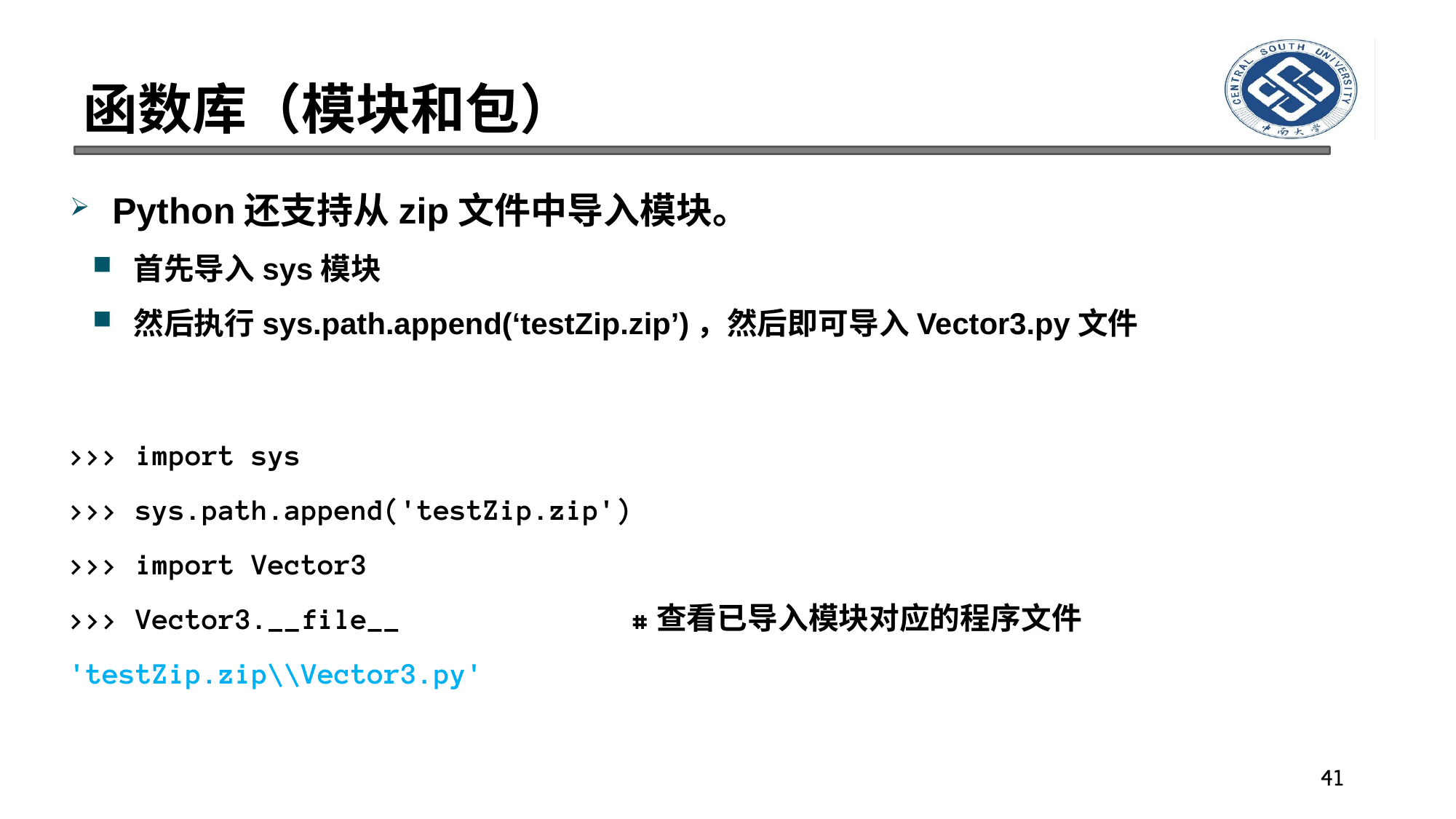

# 函数库（模块和包）
Python还支持从zip文件中导入模块。
首先导入sys模块
然后执行sys.path.append(‘testZip.zip’)，然后即可导入Vector3.py文件

>>> import sys
>>> sys.path.append('testZip.zip')
>>> import Vector3
>>> Vector3.__file__              #查看已导入模块对应的程序文件
'testZip.zip\\Vector3.py'
41